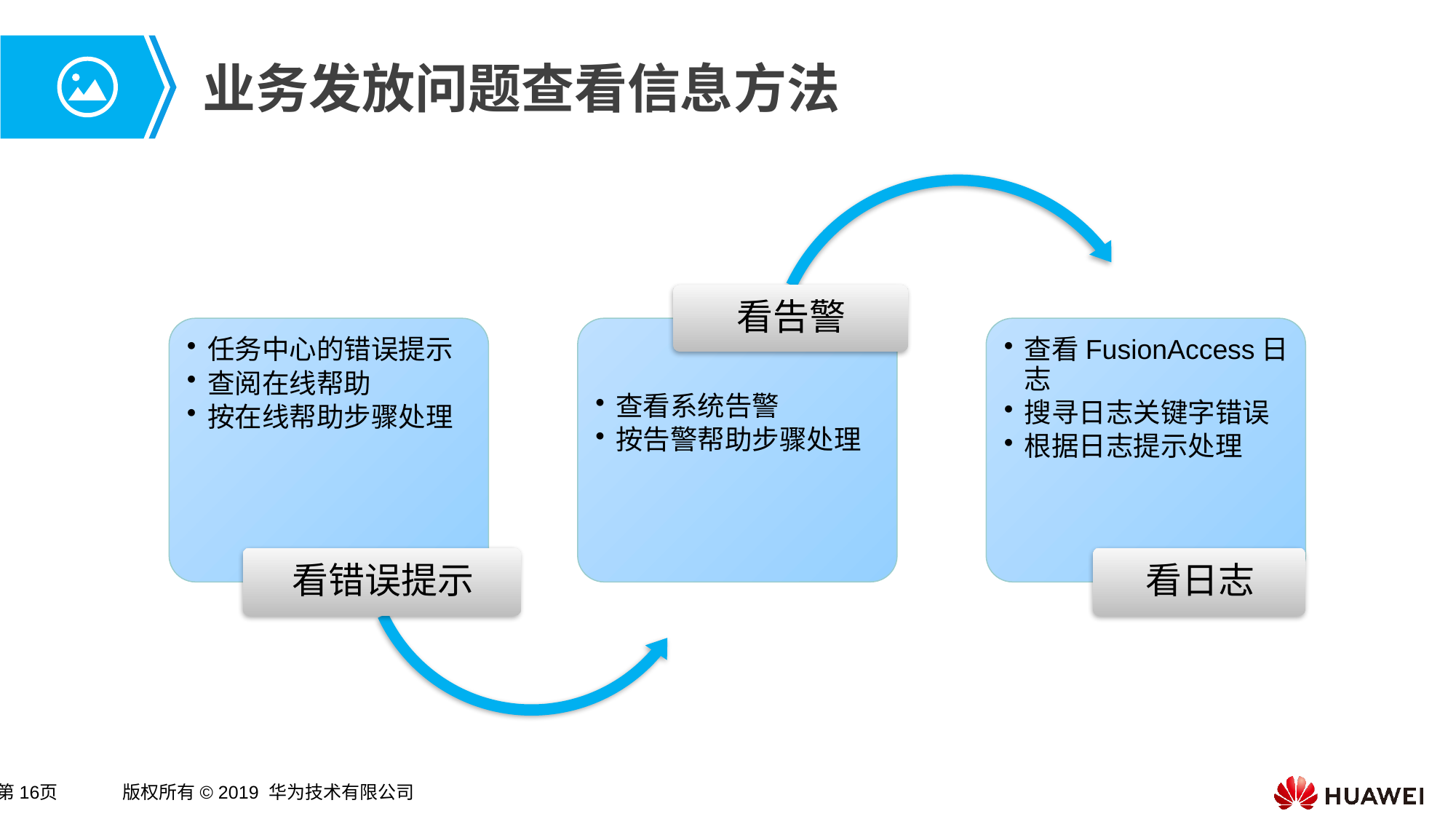

# 业务发放问题查看信息方法
任务中心的错误提示
查阅在线帮助
按在线帮助步骤处理
看错误提示
查看系统告警
按告警帮助步骤处理
看告警
查看FusionAccess日志
搜寻日志关键字错误
根据日志提示处理
看日志